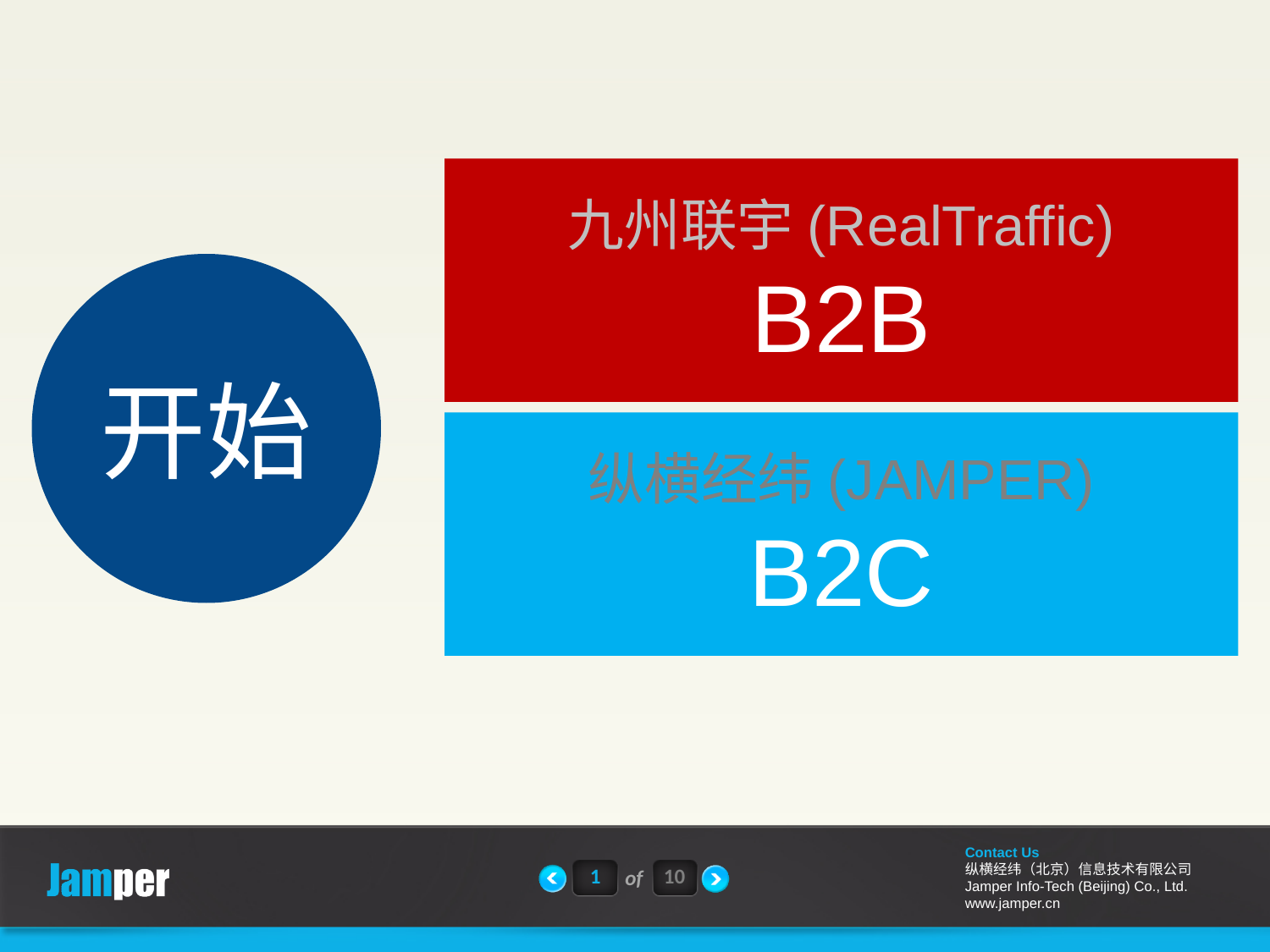

九州联宇(RealTraffic)
B2B
开始
纵横经纬(JAMPER)
B2C
1
10